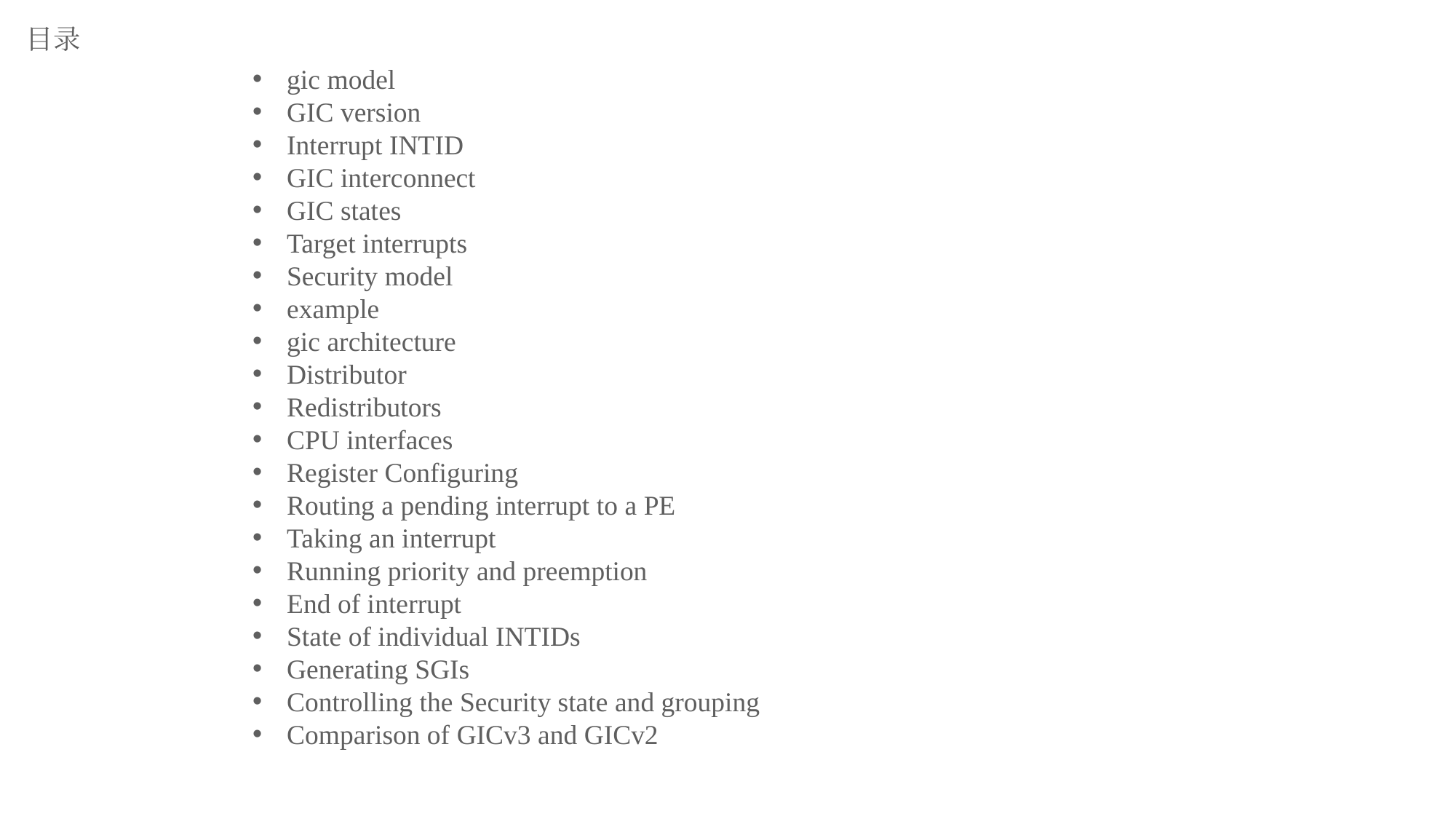

目录
gic model
GIC version
Interrupt INTID
GIC interconnect
GIC states
Target interrupts
Security model
example
gic architecture
Distributor
Redistributors
CPU interfaces
Register Configuring
Routing a pending interrupt to a PE
Taking an interrupt
Running priority and preemption
End of interrupt
State of individual INTIDs
Generating SGIs
Controlling the Security state and grouping
Comparison of GICv3 and GICv2